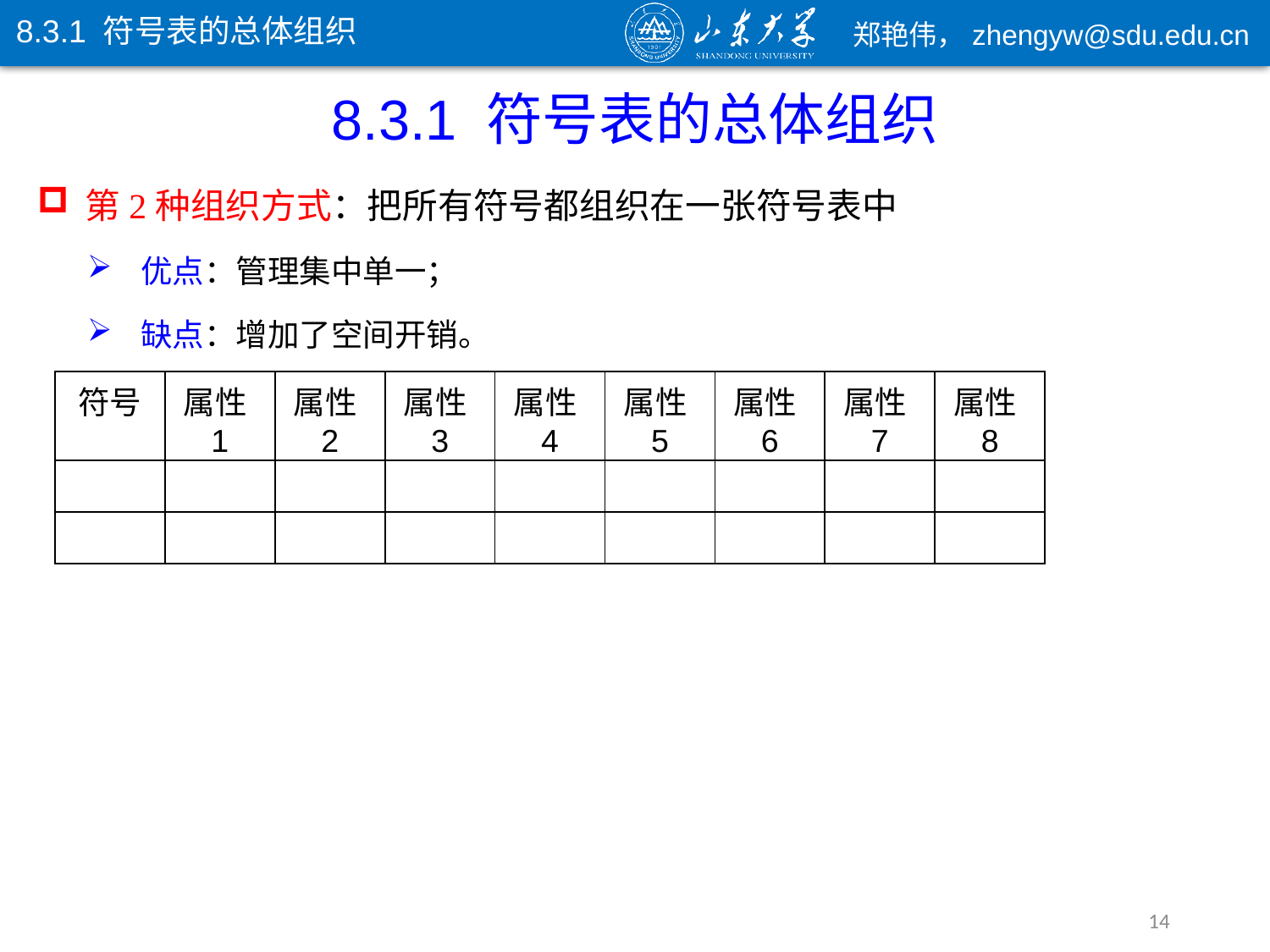

8.3.1 符号表的总体组织
8.3.1 符号表的总体组织
第2种组织方式：把所有符号都组织在一张符号表中
优点：管理集中单一；
缺点：增加了空间开销。
| 符号 | 属性1 | 属性2 | 属性3 | 属性4 | 属性5 | 属性6 | 属性7 | 属性8 |
| --- | --- | --- | --- | --- | --- | --- | --- | --- |
|  |  |  |  |  |  |  |  |  |
|  |  |  |  |  |  |  |  |  |
14